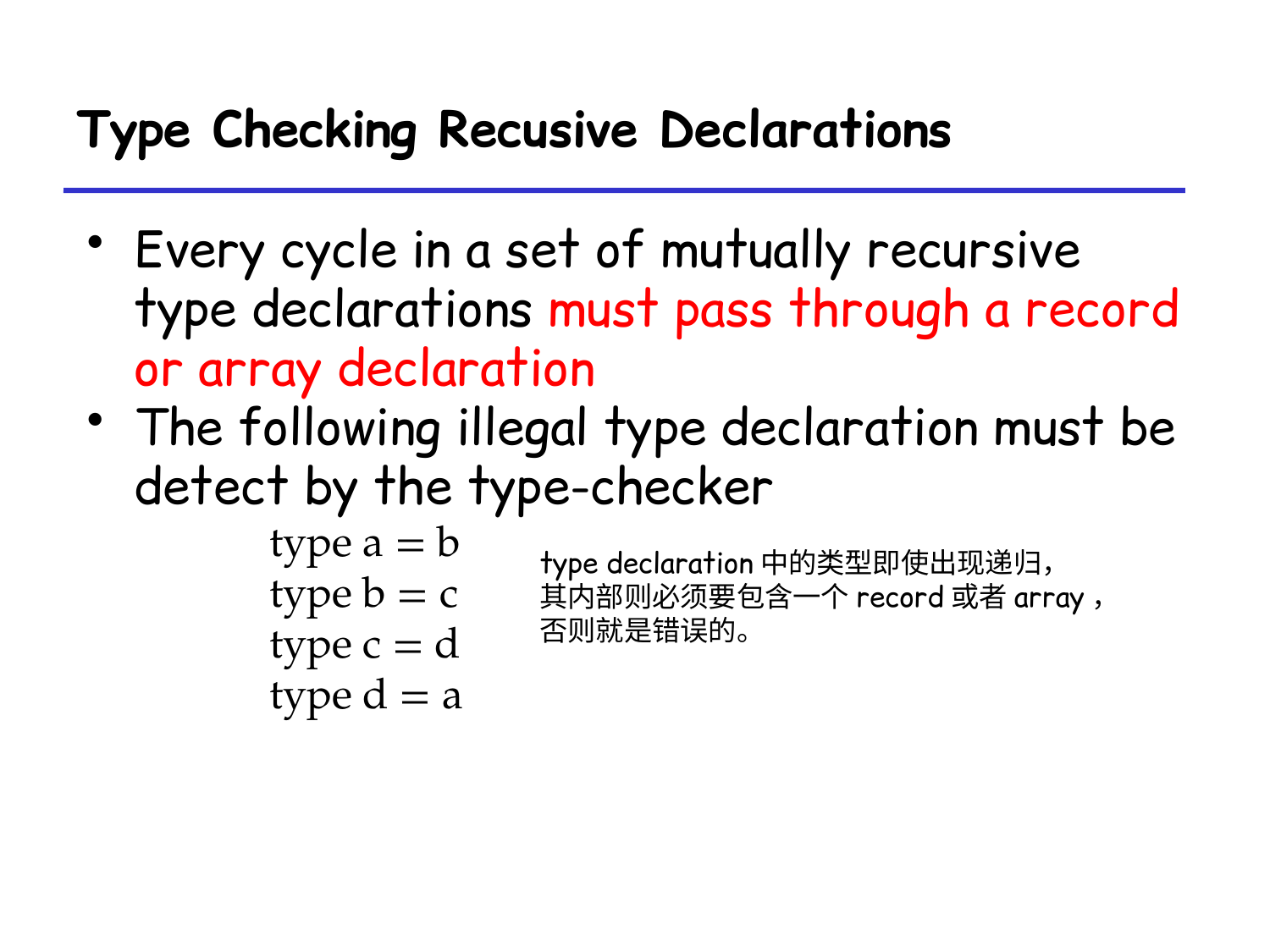

# Type Checking Recusive Declarations
Every cycle in a set of mutually recursive type declarations must pass through a record or array declaration
The following illegal type declaration must be detect by the type-checker
type a = b
type b = c
type c = d
type d = a

type declaration中的类型即使出现递归，
其内部则必须要包含一个record或者array，
否则就是错误的。

31